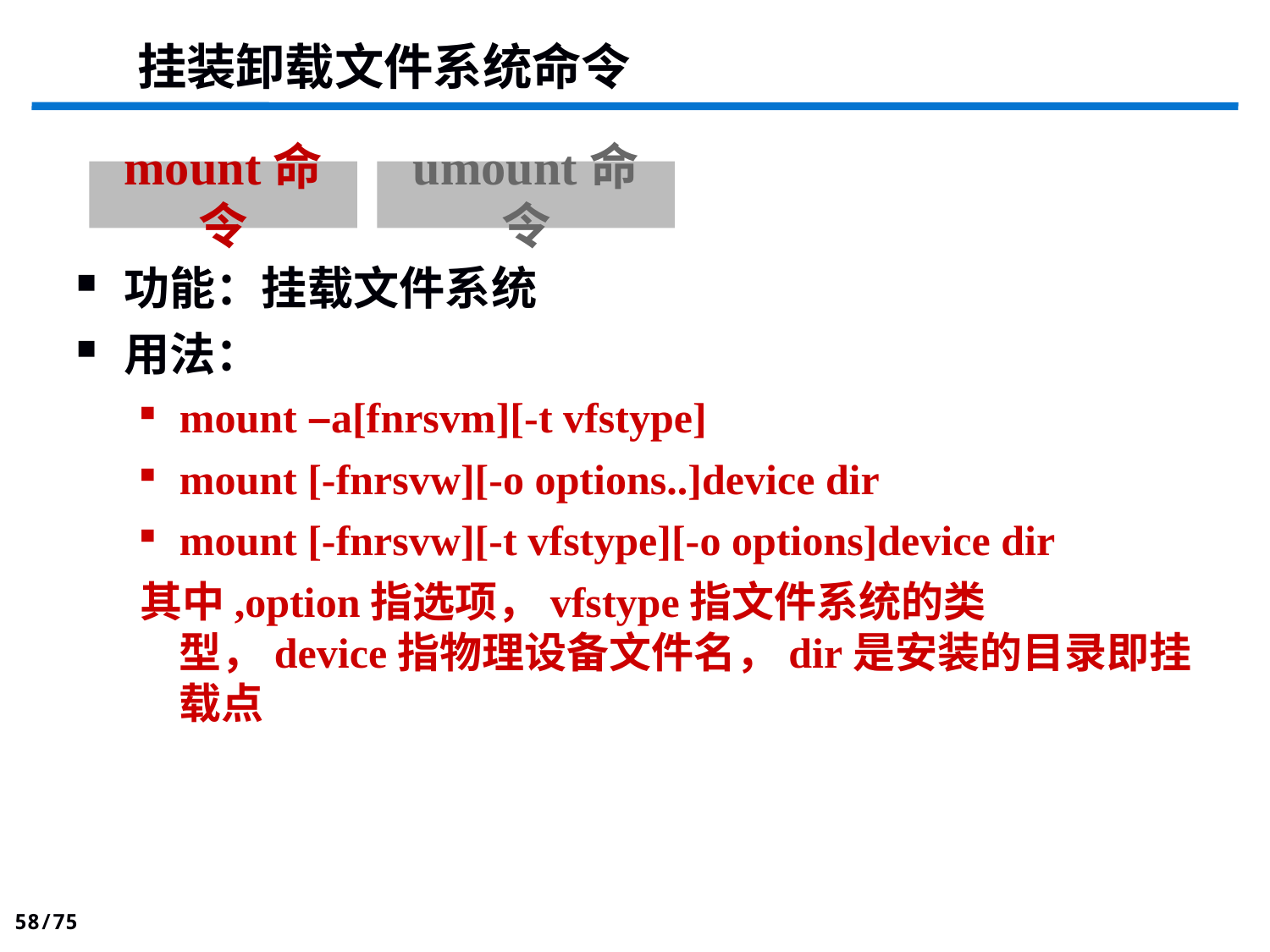

挂装卸载文件系统命令
mount命令
umount命令
功能：挂载文件系统
用法：
mount –a[fnrsvm][-t vfstype]
mount [-fnrsvw][-o options..]device dir
mount [-fnrsvw][-t vfstype][-o options]device dir
其中,option指选项，vfstype指文件系统的类型，device指物理设备文件名，dir是安装的目录即挂载点